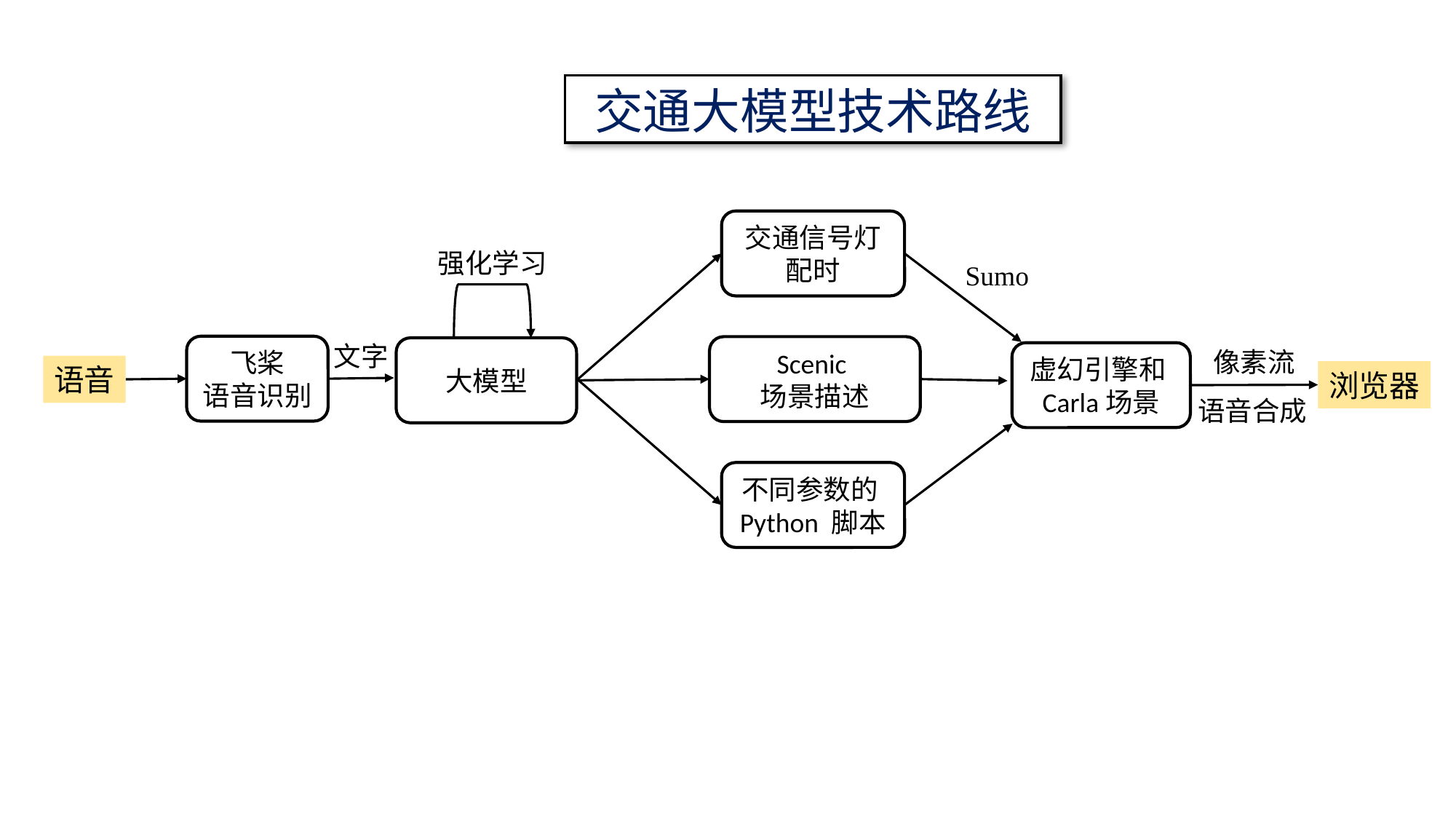

交通大模型技术路线
交通信号灯配时
强化学习
Sumo

文字
飞桨
语音识别
Scenic
场景描述
大模型
像素流
虚幻引擎和Carla场景
语音
浏览器
语音合成
不同参数的Python 脚本